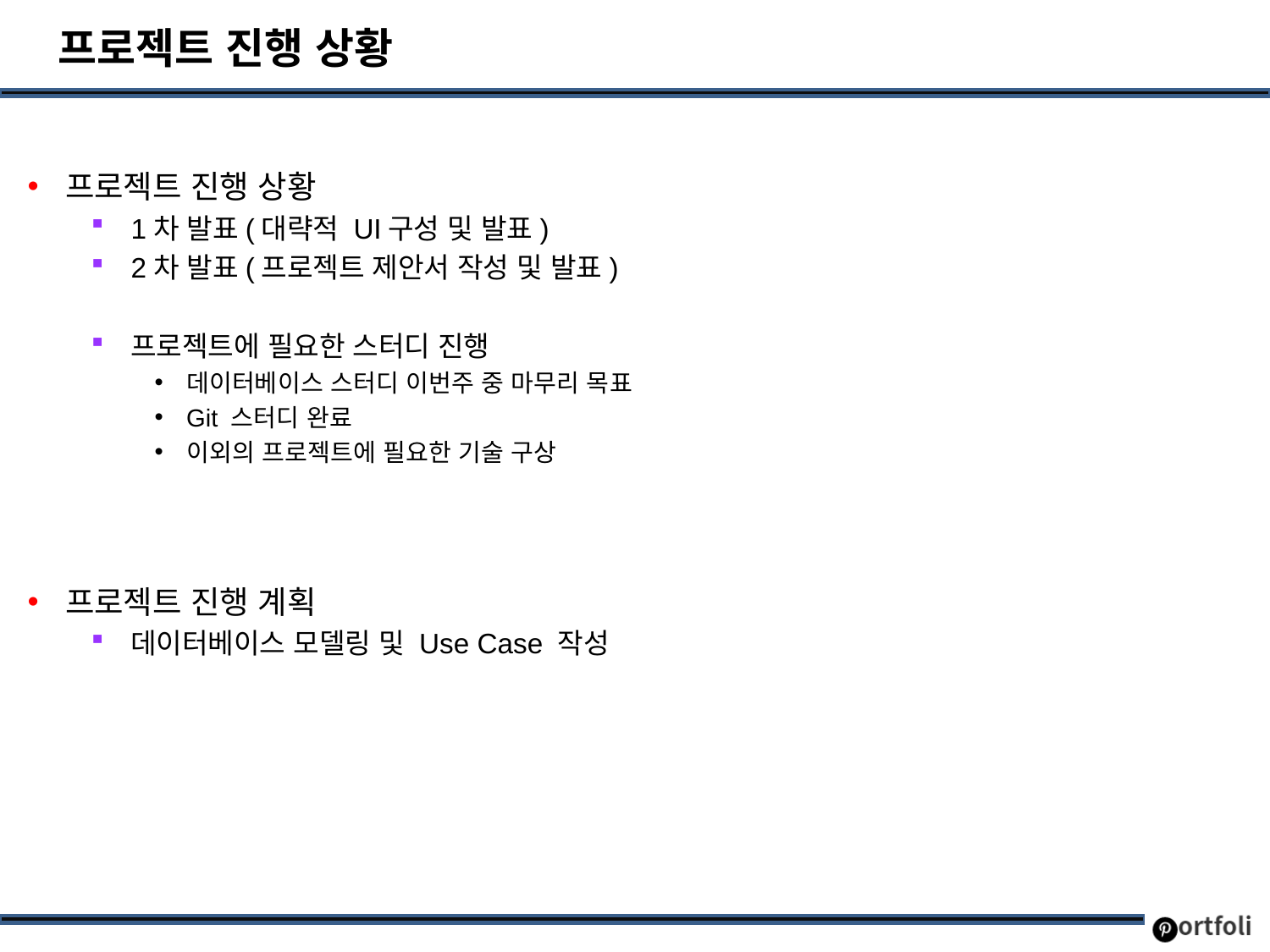

# 프로젝트 진행 상황

프로젝트 진행 상황
1차 발표(대략적 UI구성 및 발표)
2차 발표(프로젝트 제안서 작성 및 발표)

프로젝트에 필요한 스터디 진행
데이터베이스 스터디 이번주 중 마무리 목표
Git 스터디 완료
이외의 프로젝트에 필요한 기술 구상

프로젝트 진행 계획
데이터베이스 모델링 및 Use Case 작성